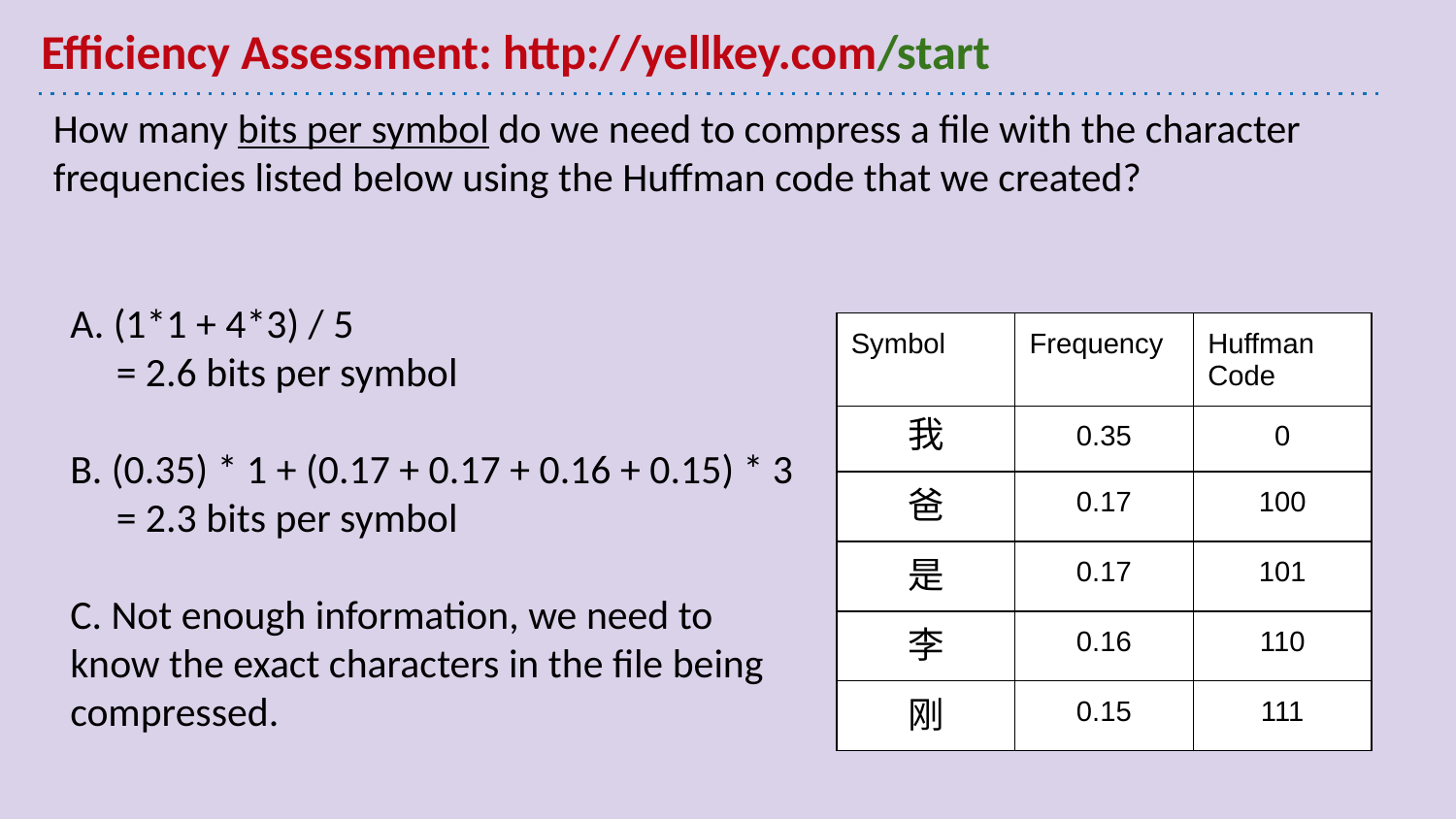

# Efficiency Assessment: http://yellkey.com/start
How many bits per symbol do we need to compress a file with the character frequencies listed below using the Huffman code that we created?
A. (1*1 + 4*3) / 5
     = 2.6 bits per symbol

B. (0.35) * 1 + (0.17 + 0.17 + 0.16 + 0.15) * 3
     = 2.3 bits per symbol

C. Not enough information, we need to know the exact characters in the file being compressed.
| Symbol | Frequency | Huffman Code |
| --- | --- | --- |
| 我 | 0.35 | 0 |
| 爸 | 0.17 | 100 |
| 是 | 0.17 | 101 |
| 李 | 0.16 | 110 |
| 刚 | 0.15 | 111 |